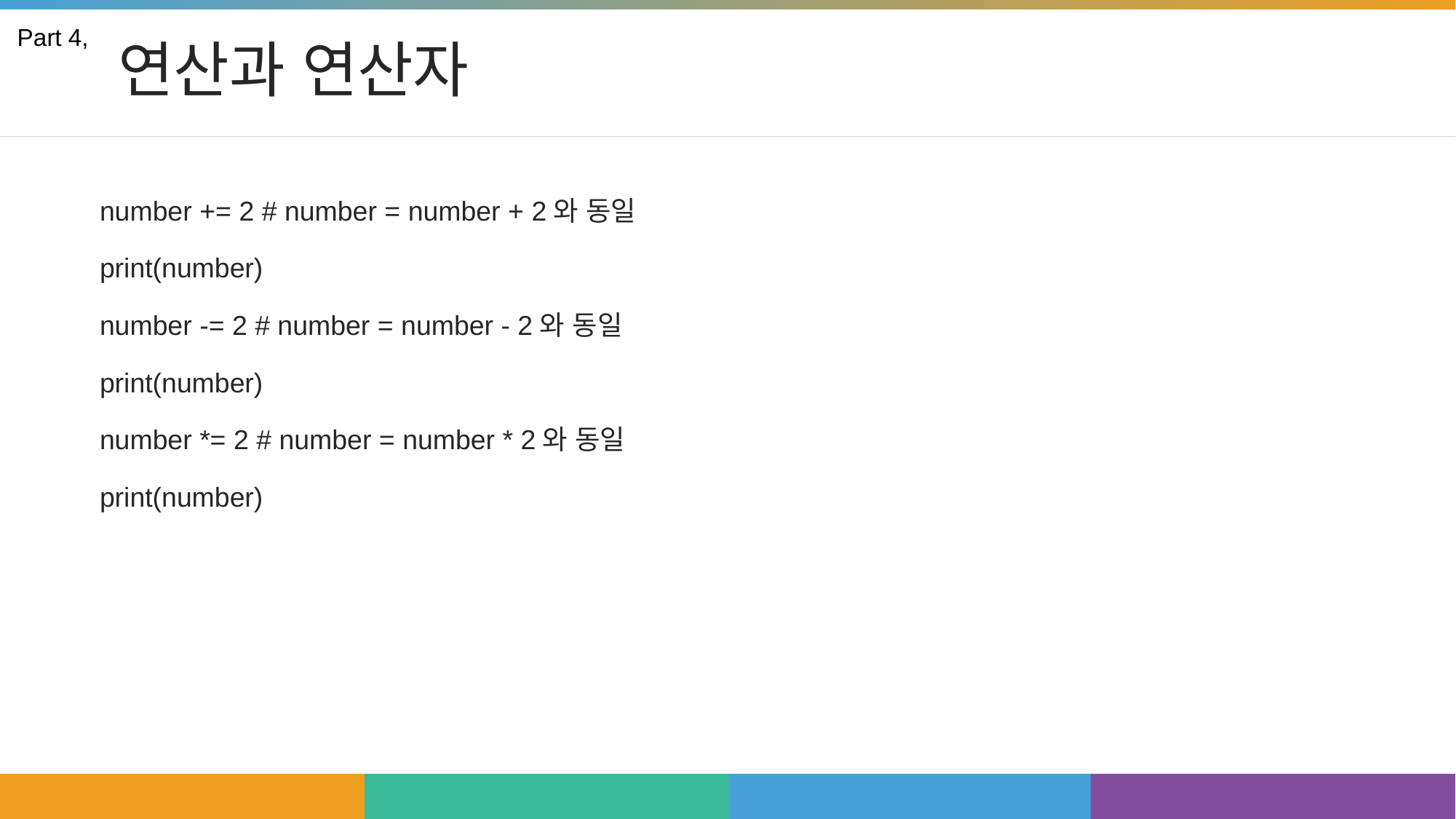

# 연산과 연산자
Part 4,
number += 2 # number = number + 2와 동일
print(number)
number -= 2 # number = number - 2와 동일
print(number)
number *= 2 # number = number * 2와 동일
print(number)